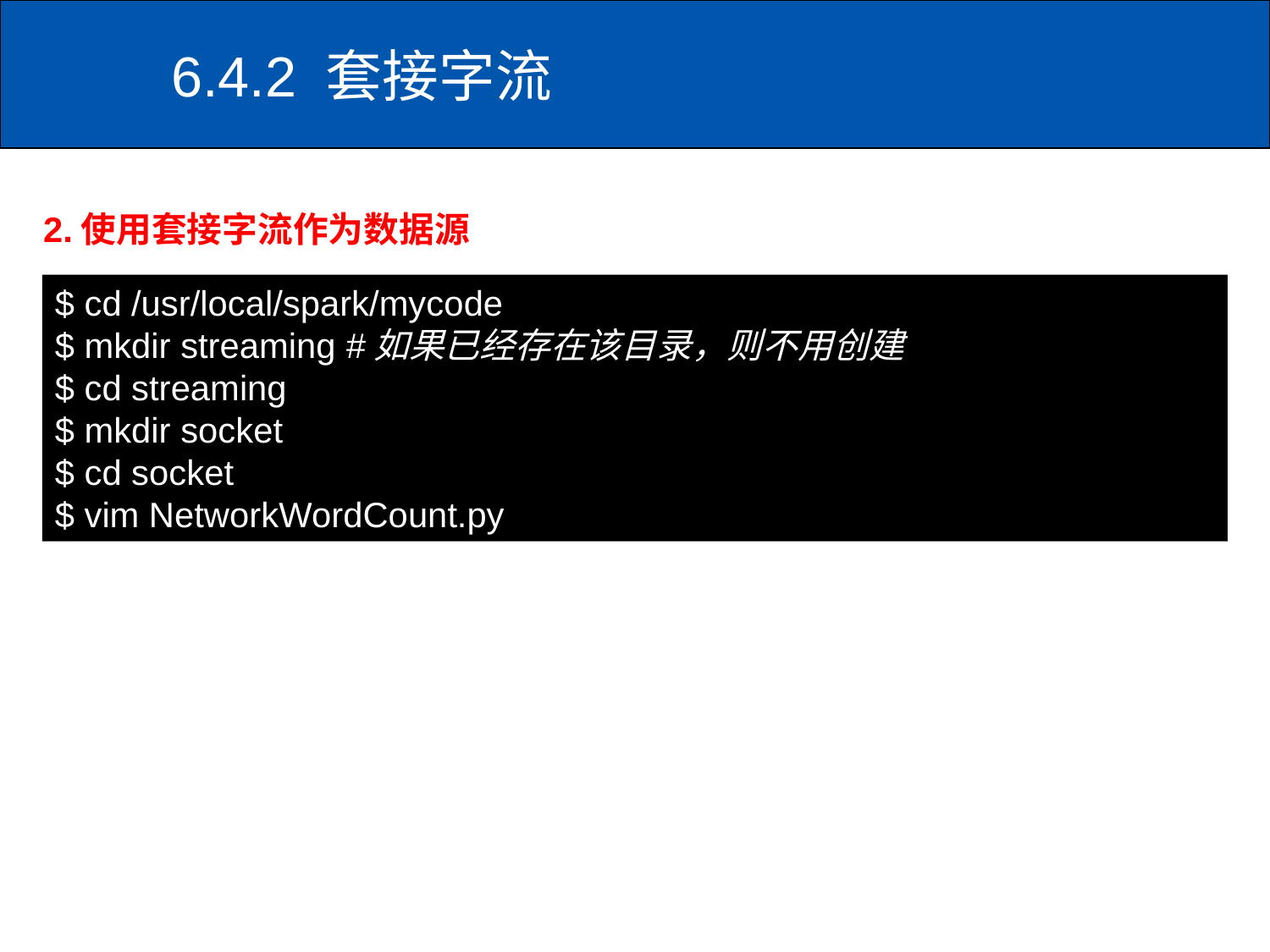

# 6.4.2 套接字流
2.使用套接字流作为数据源
$ cd /usr/local/spark/mycode
$ mkdir streaming #如果已经存在该目录，则不用创建
$ cd streaming
$ mkdir socket
$ cd socket
$ vim NetworkWordCount.py